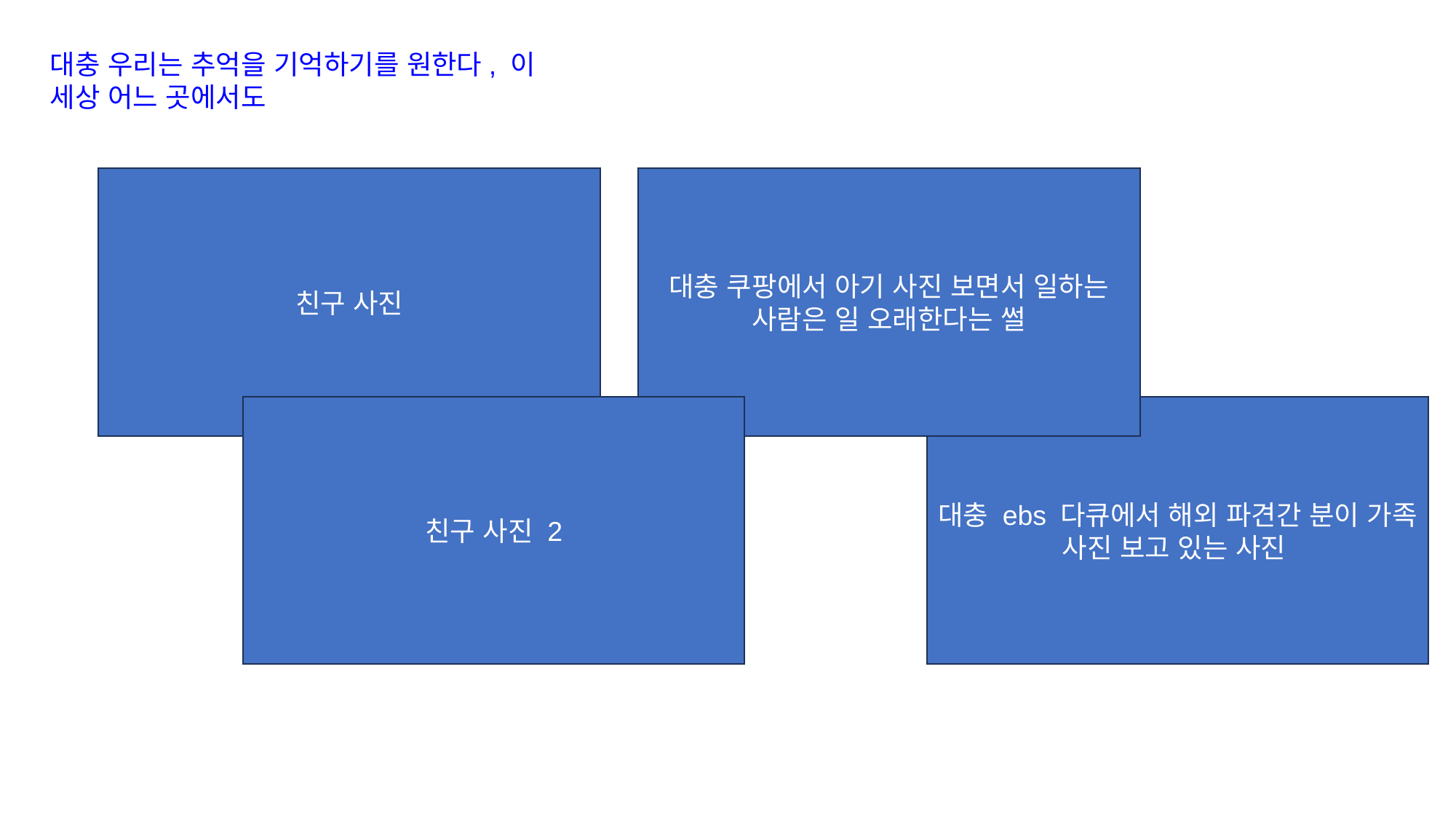

대충 우리는 추억을 기억하기를 원한다, 이 세상 어느 곳에서도
친구 사진
대충 쿠팡에서 아기 사진 보면서 일하는 사람은 일 오래한다는 썰
친구 사진 2
대충 ebs 다큐에서 해외 파견간 분이 가족 사진 보고 있는 사진